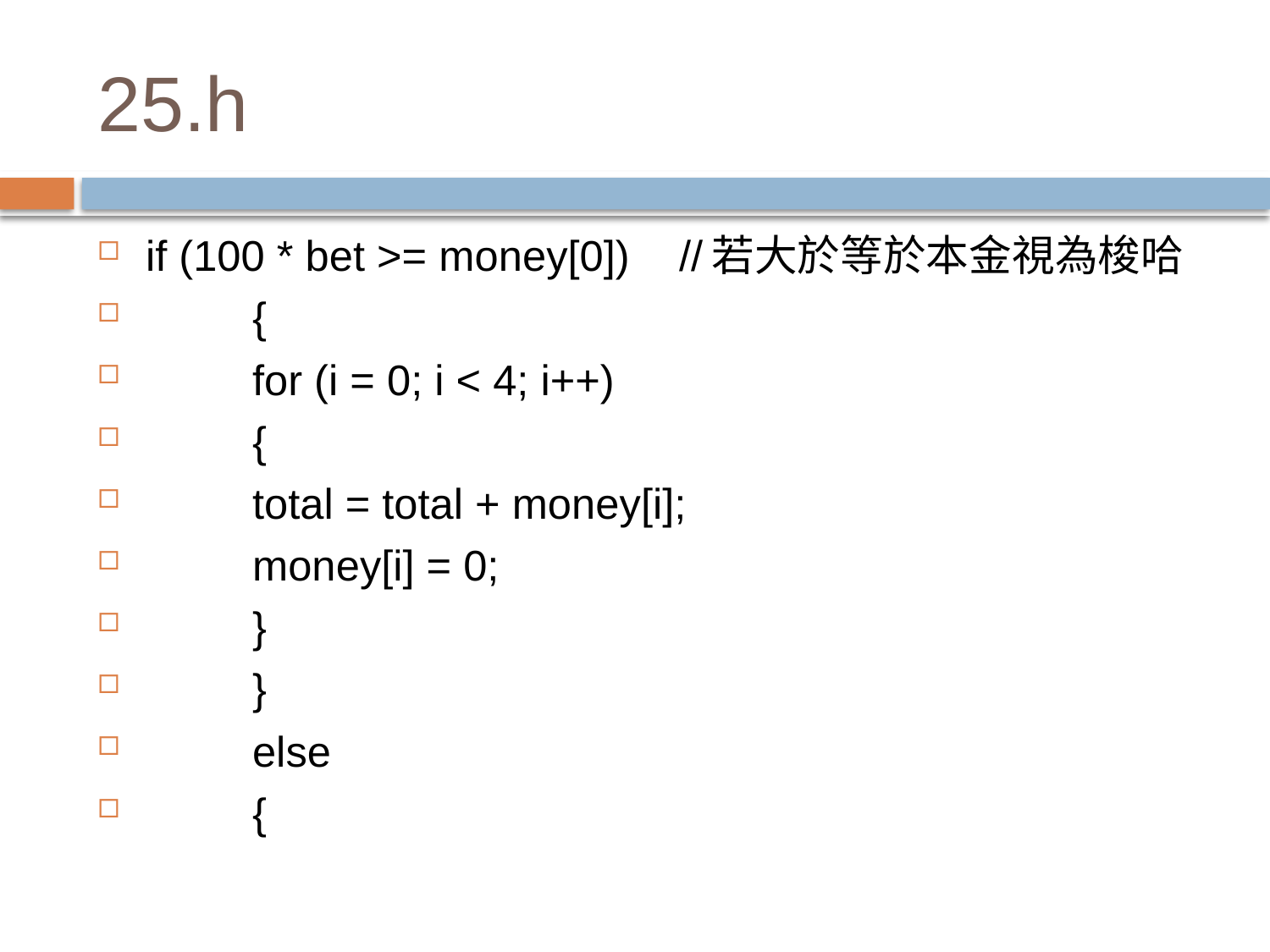

# 25.h
if (100 * bet >= money[0])											//若大於等於本金視為梭哈
	{
		for (i = 0; i < 4; i++)
		{
			total = total + money[i];
			money[i] = 0;
		}
	}
	else
	{